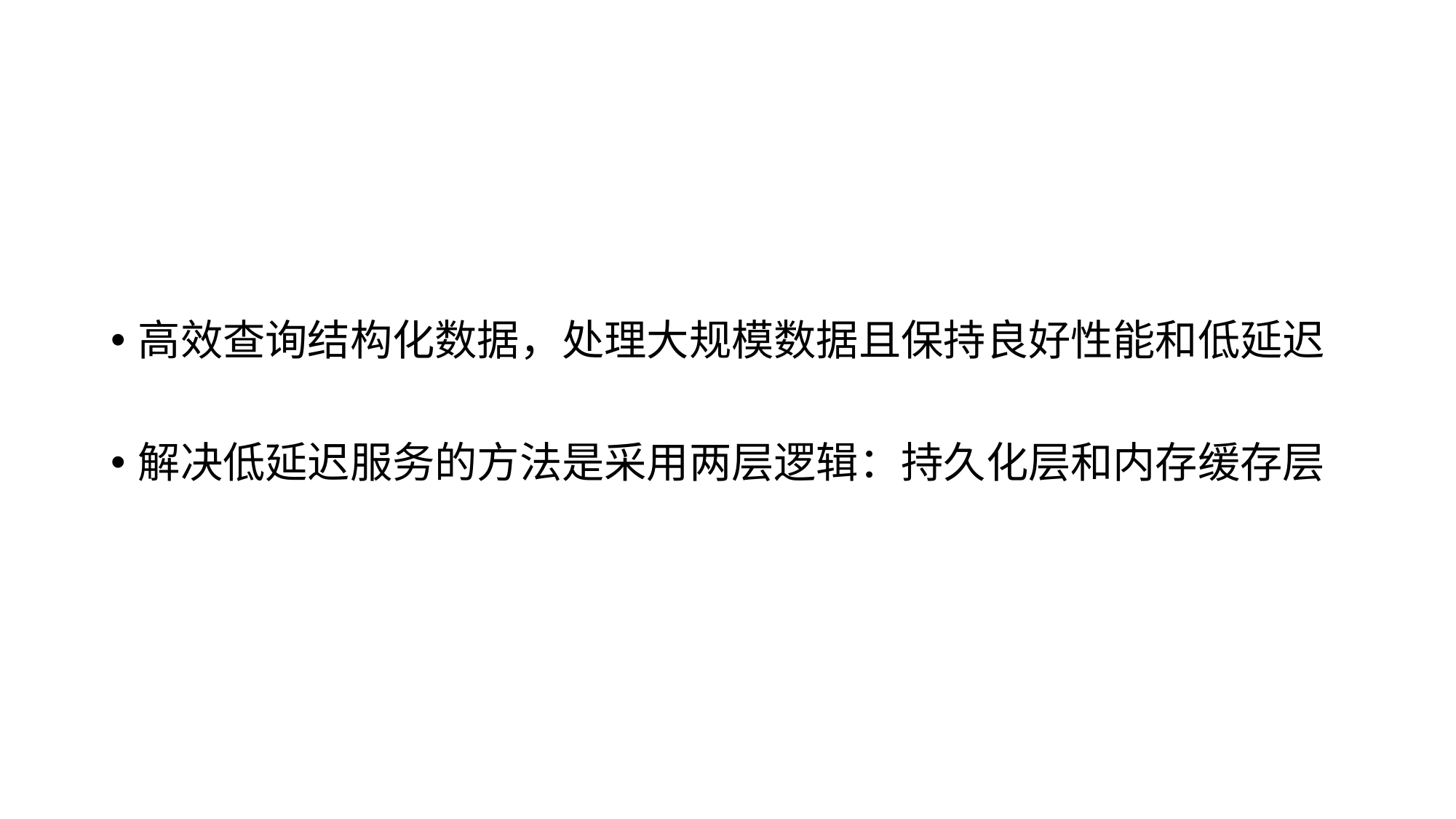

高效查询结构化数据，处理大规模数据且保持良好性能和低延迟

解决低延迟服务的方法是采用两层逻辑：持久化层和内存缓存层